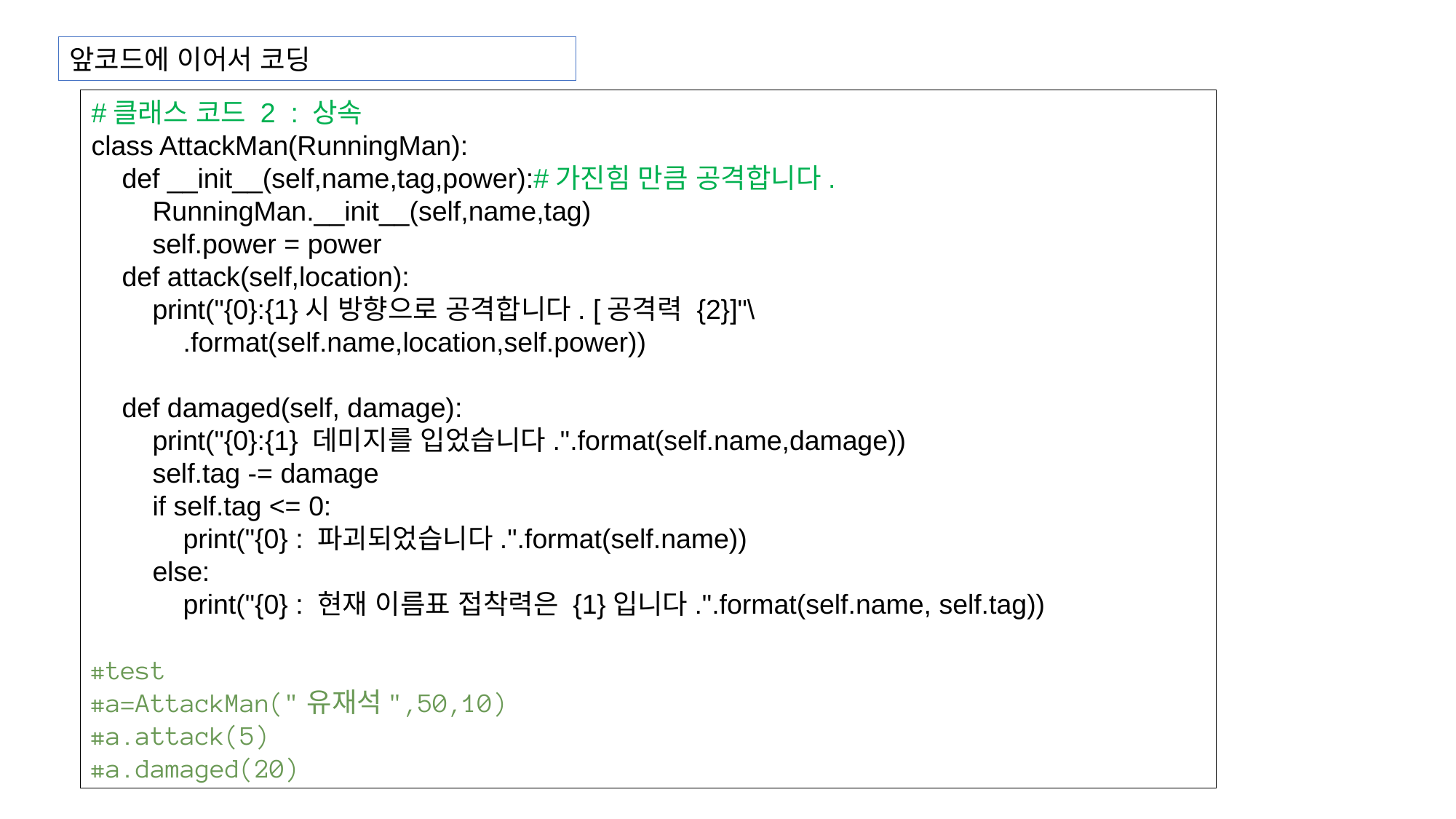

앞코드에 이어서 코딩
#클래스 코드 2  : 상속
class AttackMan(RunningMan):
    def __init__(self,name,tag,power):#가진힘 만큼 공격합니다.
        RunningMan.__init__(self,name,tag)
        self.power = power
    def attack(self,location):
        print("{0}:{1}시 방향으로 공격합니다. [공격력 {2}]"\
            .format(self.name,location,self.power))

    def damaged(self, damage):
        print("{0}:{1} 데미지를 입었습니다.".format(self.name,damage))
        self.tag -= damage
        if self.tag <= 0:
            print("{0} : 파괴되었습니다.".format(self.name))
        else:
            print("{0} : 현재 이름표 접착력은 {1}입니다.".format(self.name, self.tag))

#test
#a=AttackMan("유재석",50,10)
#a.attack(5)
#a.damaged(20)